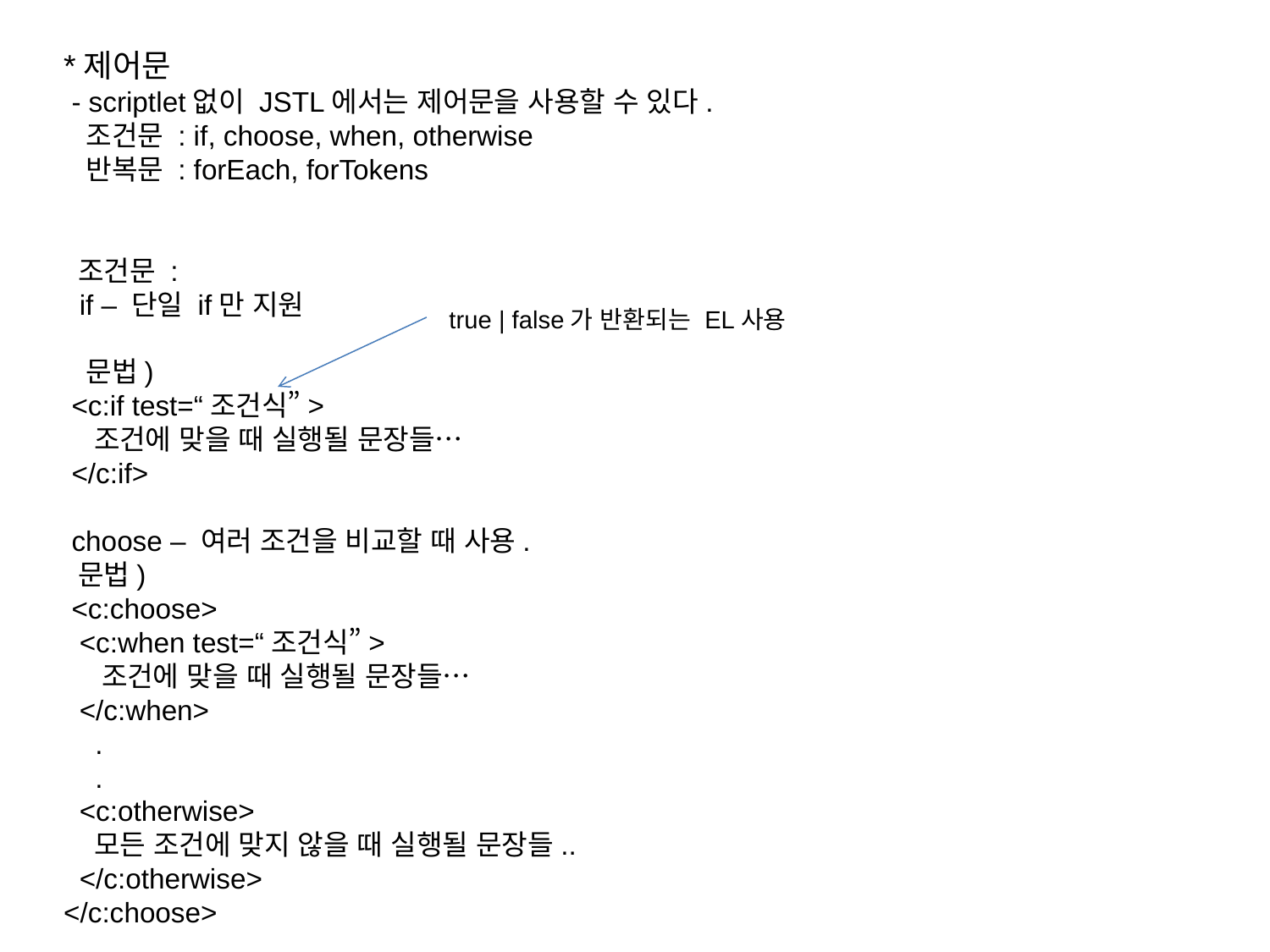

*제어문
 - scriptlet없이 JSTL에서는 제어문을 사용할 수 있다.
  조건문 : if, choose, when, otherwise
  반복문 : forEach, forTokens

 조건문 :
  if – 단일 if만 지원

  문법)
 <c:if test=“조건식”>
   조건에 맞을 때 실행될 문장들…
 </c:if>

 choose – 여러 조건을 비교할 때 사용.
 문법)
 <c:choose>
  <c:when test=“조건식”>
    조건에 맞을 때 실행될 문장들…
  </c:when>
    .
    .
  <c:otherwise>
   모든 조건에 맞지 않을 때 실행될 문장들..
  </c:otherwise>
</c:choose>

true | false가 반환되는 EL사용